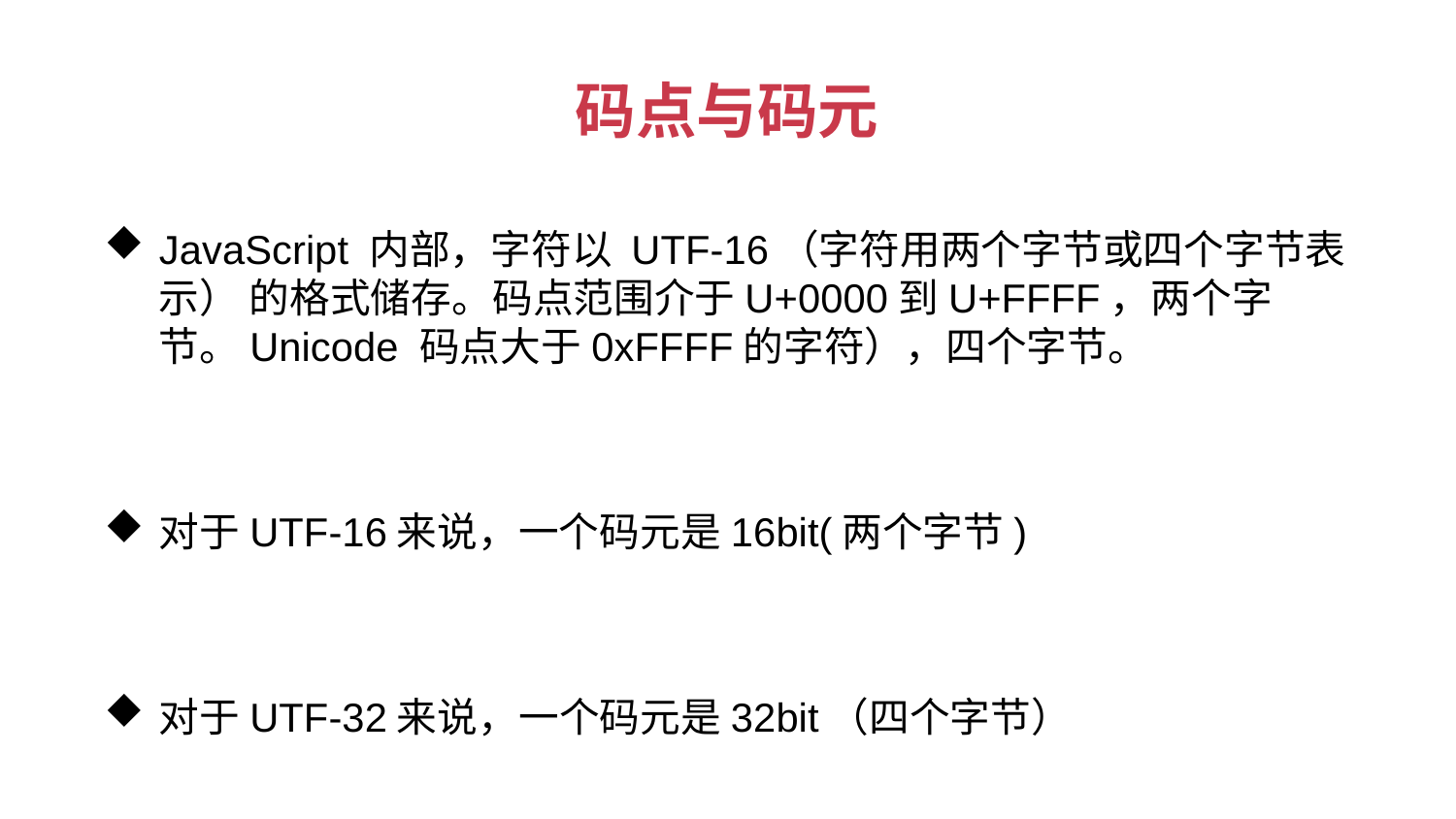

码点与码元
JavaScript 内部，字符以 UTF-16（字符用两个字节或四个字节表示） 的格式储存。码点范围介于U+0000到U+FFFF，两个字节。Unicode 码点大于0xFFFF的字符），四个字节。
对于UTF-16来说，一个码元是16bit(两个字节)
对于UTF-32来说，一个码元是32bit（四个字节）